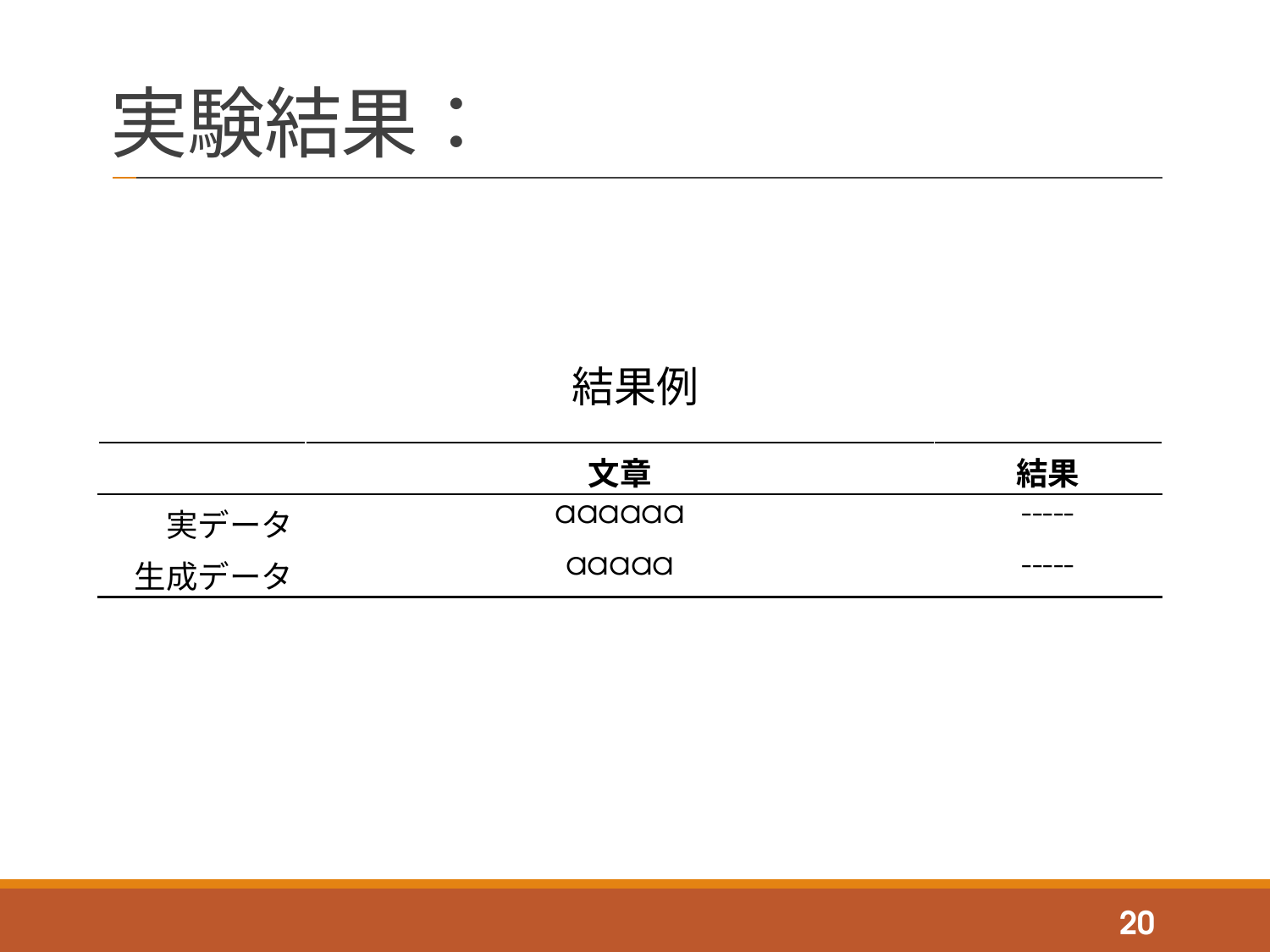

# 実験結果：
結果例
|  | 文章 | 結果 |
| --- | --- | --- |
| 実データ | aaaaaa | ----- |
| 生成データ | aaaaa | ----- |
20